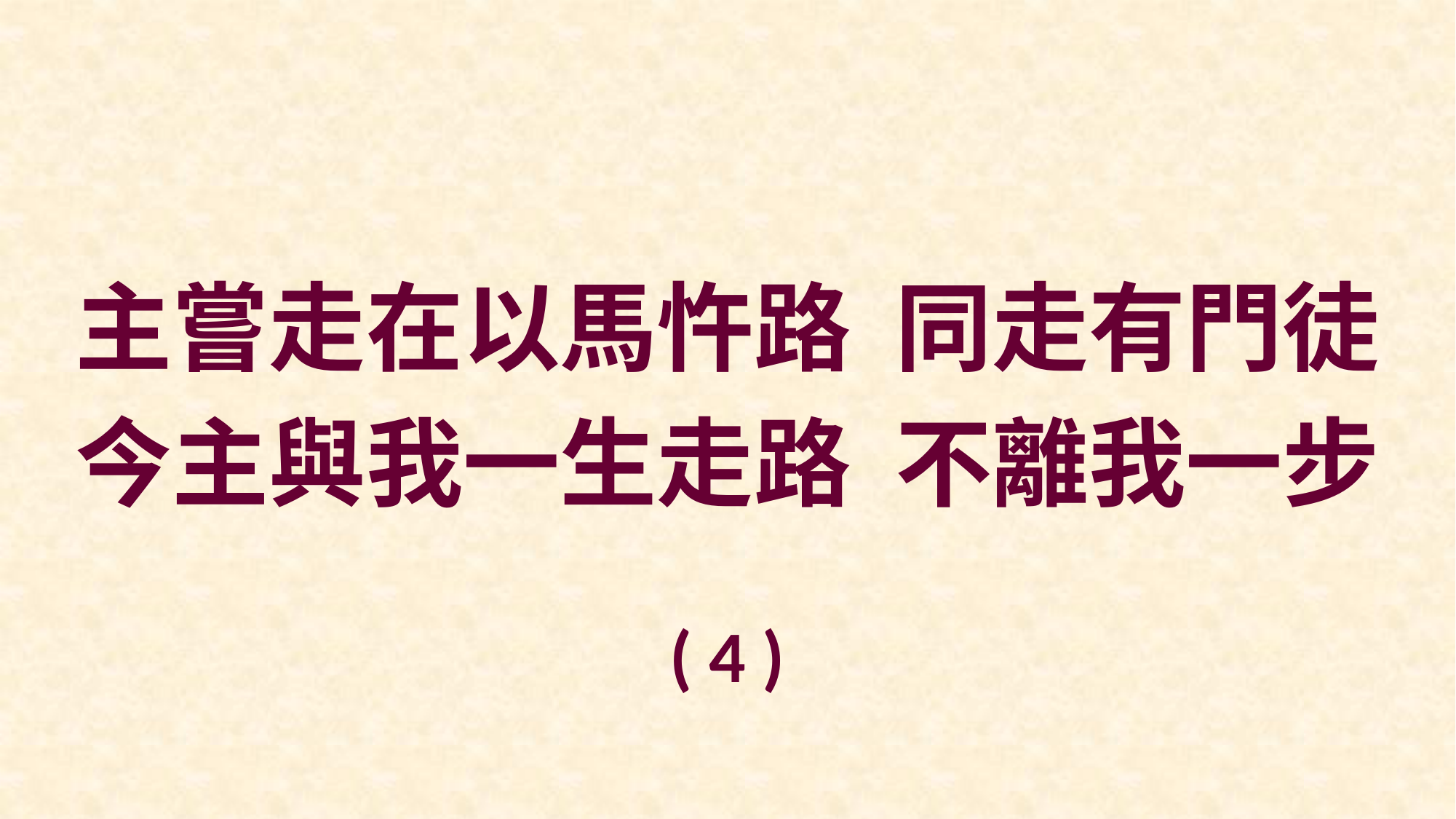

主嘗走在以馬忤路  同走有門徒
今主與我一生走路  不離我一步
( 4 )